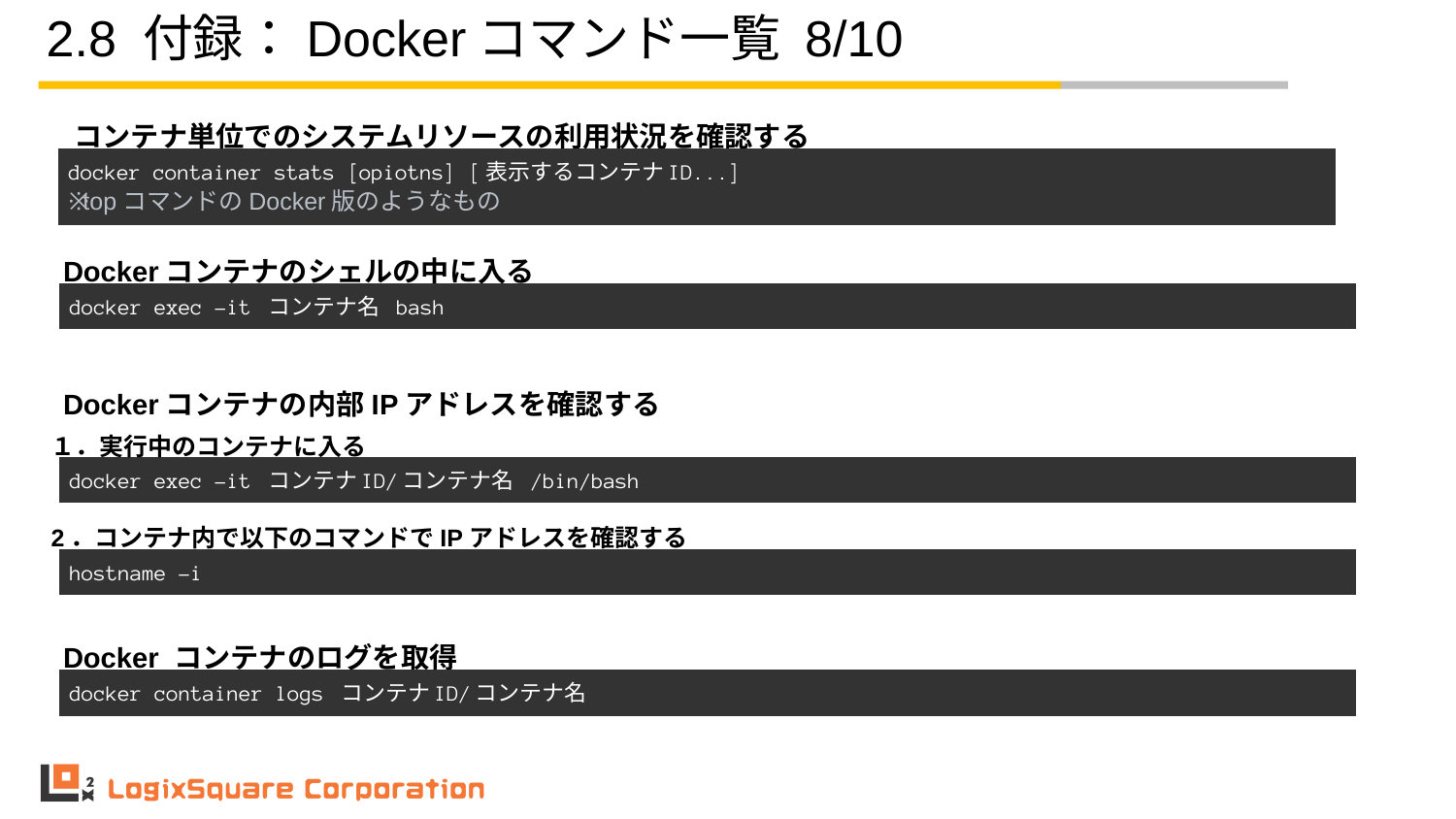

# 2.8 付録：Dockerコマンド一覧 8/10
コンテナ単位でのシステムリソースの利用状況を確認する
| docker container stats [opiotns] [表示するコンテナID...] ※topコマンドのDocker版のようなもの |
| --- |
Dockerコンテナのシェルの中に入る
| docker exec -it コンテナ名 bash |
| --- |
Dockerコンテナの内部IPアドレスを確認する
１．実行中のコンテナに入る
| docker exec -it コンテナID/コンテナ名 /bin/bash |
| --- |
2．コンテナ内で以下のコマンドでIPアドレスを確認する
| hostname -i |
| --- |
Docker コンテナのログを取得
| docker container logs コンテナID/コンテナ名 |
| --- |